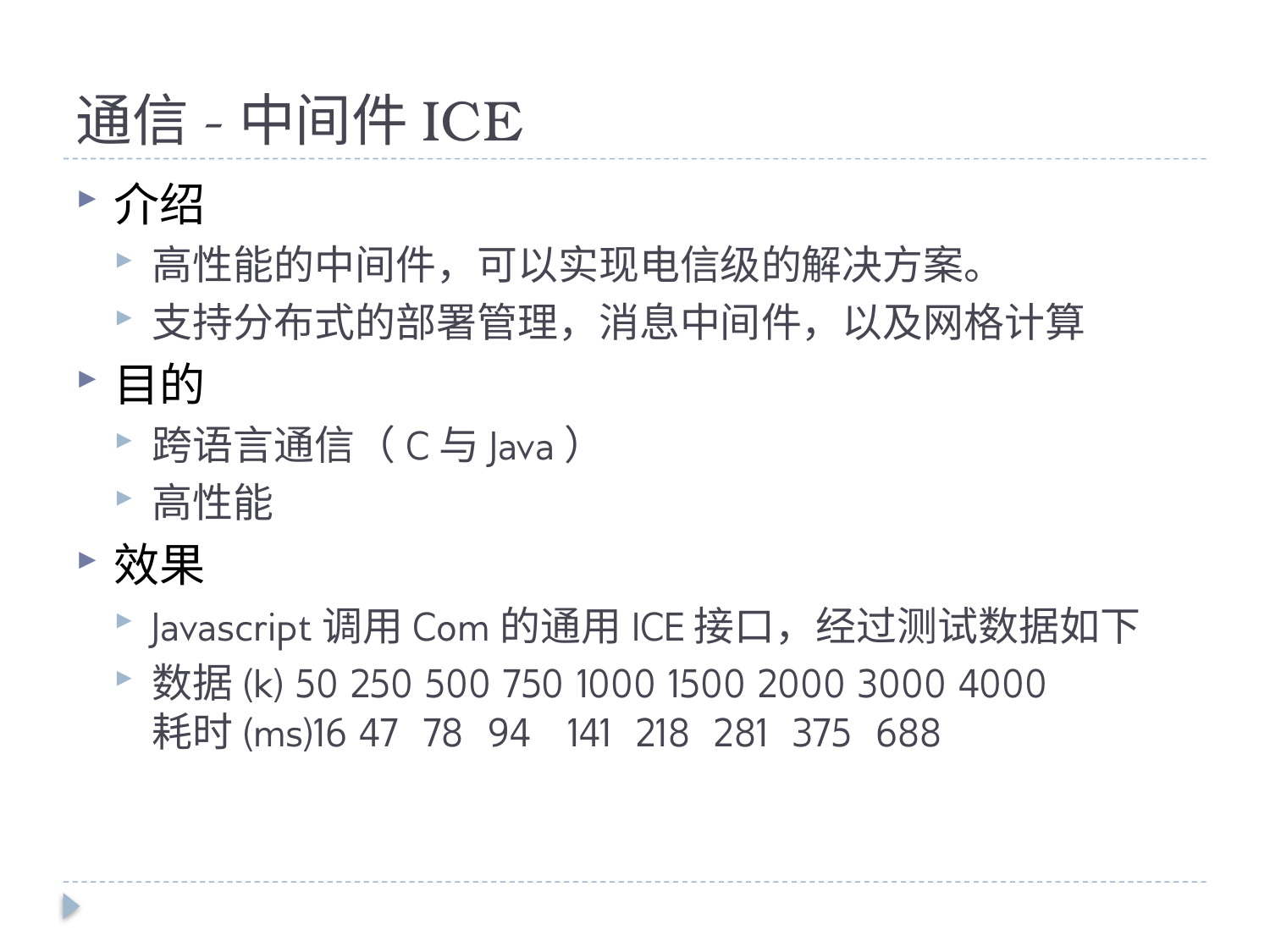

# 通信-中间件ICE
介绍
高性能的中间件，可以实现电信级的解决方案。
支持分布式的部署管理，消息中间件，以及网格计算
目的
跨语言通信（C与Java）
高性能
效果
Javascript调用Com的通用ICE接口，经过测试数据如下
数据(k) 50 250 500 750 1000 1500 2000 3000 4000
耗时(ms)16 47  78  94   141  218  281  375  688